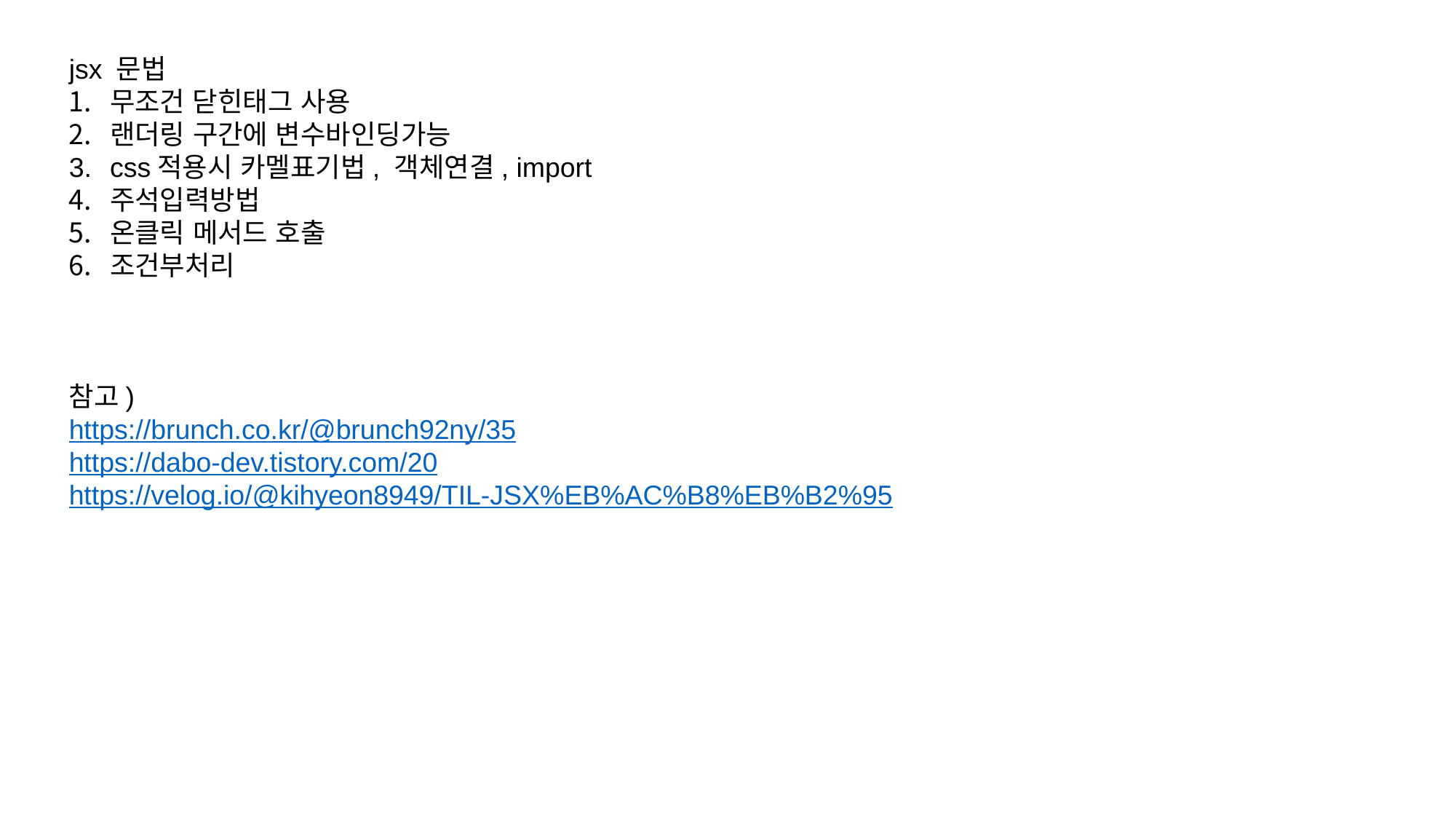

jsx 문법
무조건 닫힌태그 사용
랜더링 구간에 변수바인딩가능
css적용시 카멜표기법, 객체연결, import
주석입력방법
온클릭 메서드 호출
조건부처리

참고)
https://brunch.co.kr/@brunch92ny/35
https://dabo-dev.tistory.com/20
https://velog.io/@kihyeon8949/TIL-JSX%EB%AC%B8%EB%B2%95